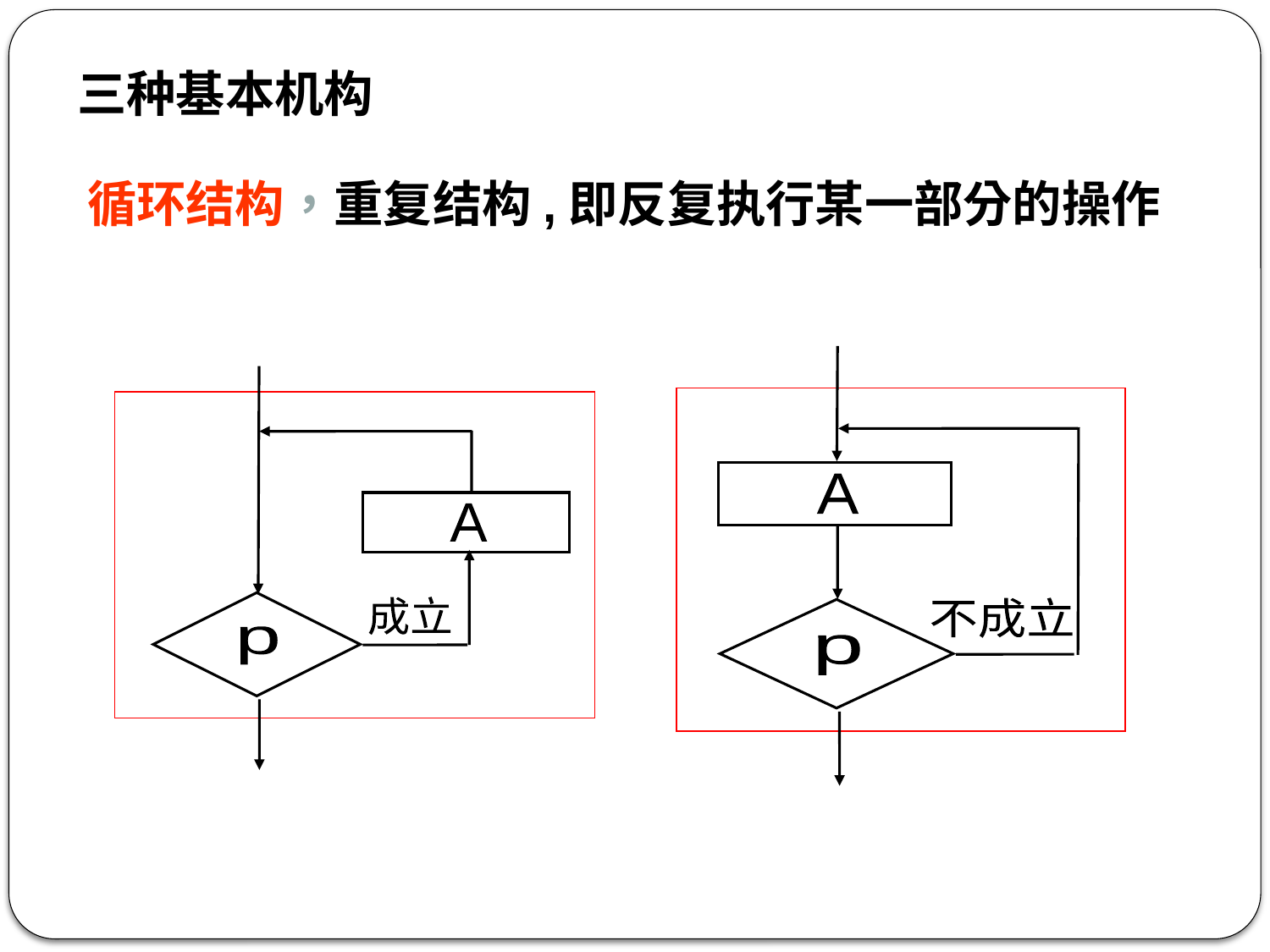

三种基本机构
循环结构，重复结构,即反复执行某一部分的操作

A

不成立

p

A

成立
p